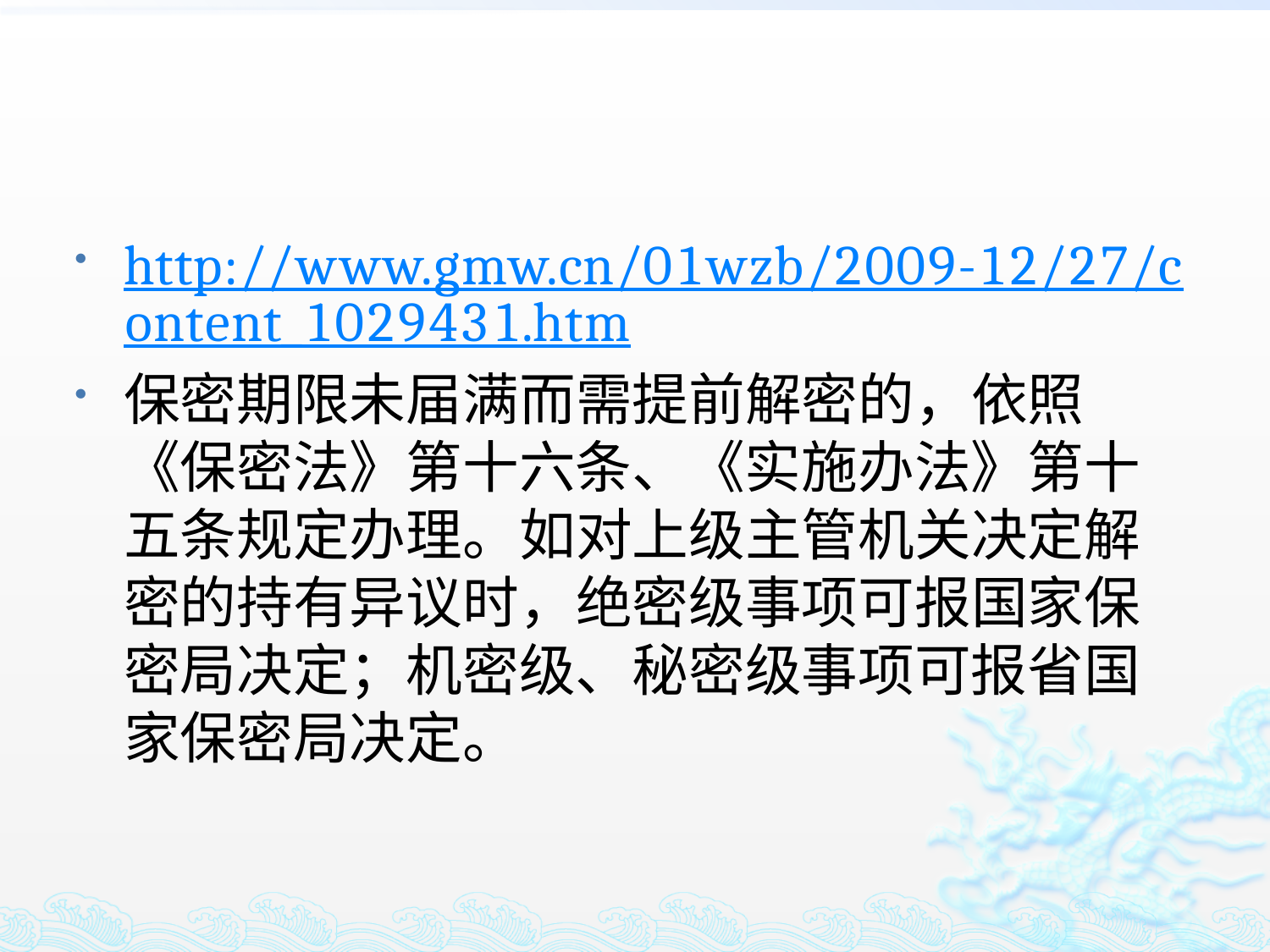

#
http://www.gmw.cn/01wzb/2009-12/27/content_1029431.htm
保密期限未届满而需提前解密的，依照《保密法》第十六条、《实施办法》第十五条规定办理。如对上级主管机关决定解密的持有异议时，绝密级事项可报国家保密局决定；机密级、秘密级事项可报省国家保密局决定。